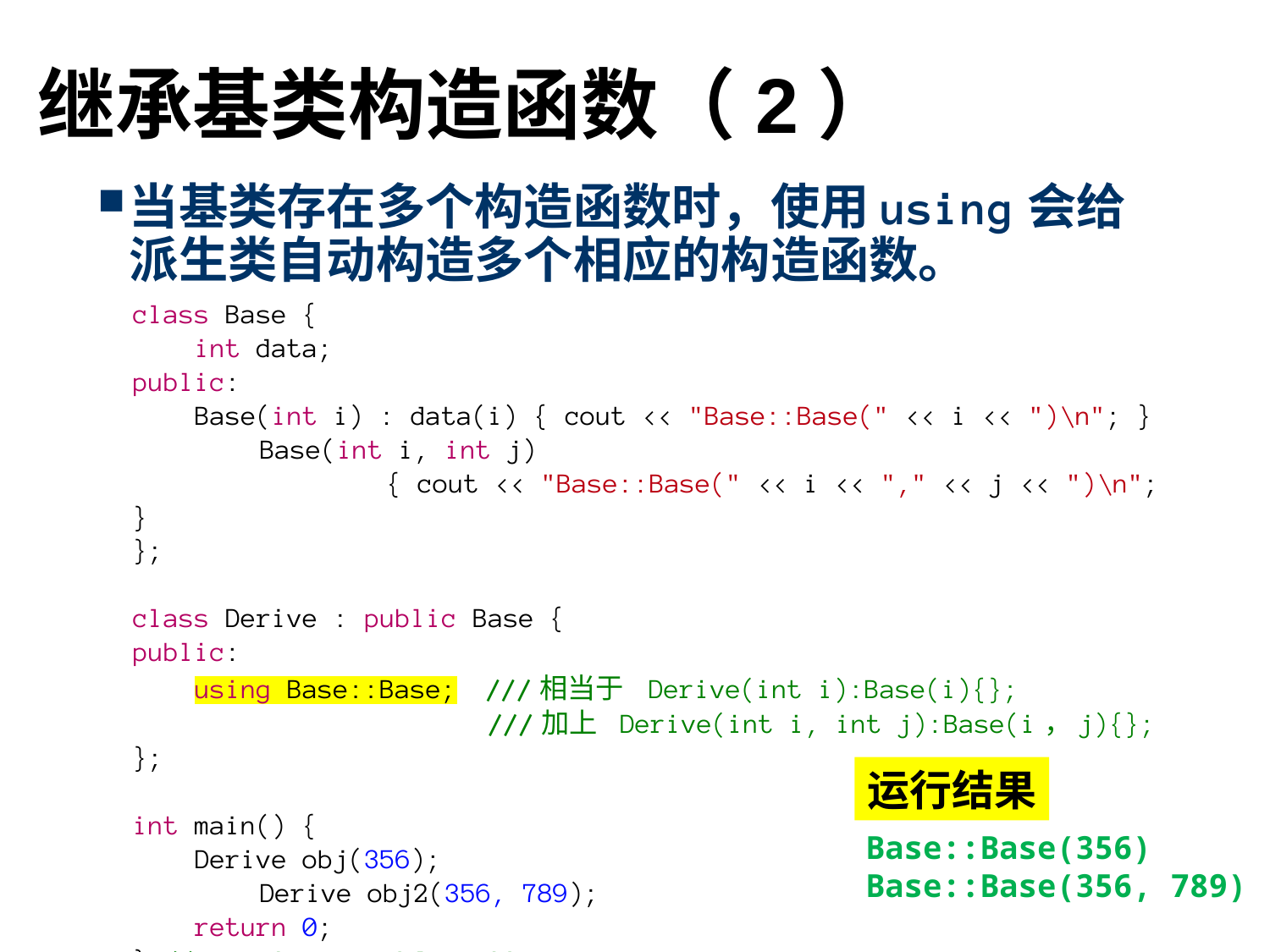

# 继承基类构造函数（2）
当基类存在多个构造函数时，使用using会给派生类自动构造多个相应的构造函数。

class Base {
    int data;
public:
    Base(int i) : data(i) { cout << "Base::Base(" << i << ")\n"; }
	Base(int i, int j)
		{ cout << "Base::Base(" << i << "," << j << ")\n"; }
};

class Derive : public Base {
public:
    using Base::Base;    ///相当于 Derive(int i):Base(i){};
                       ///加上 Derive(int i, int j):Base(i，j){};
};

int main() {
    Derive obj(356);
	Derive obj2(356, 789);
    return 0;
} // g++ 1.cpp -std=c++11
运行结果
Base::Base(356)
Base::Base(356, 789)